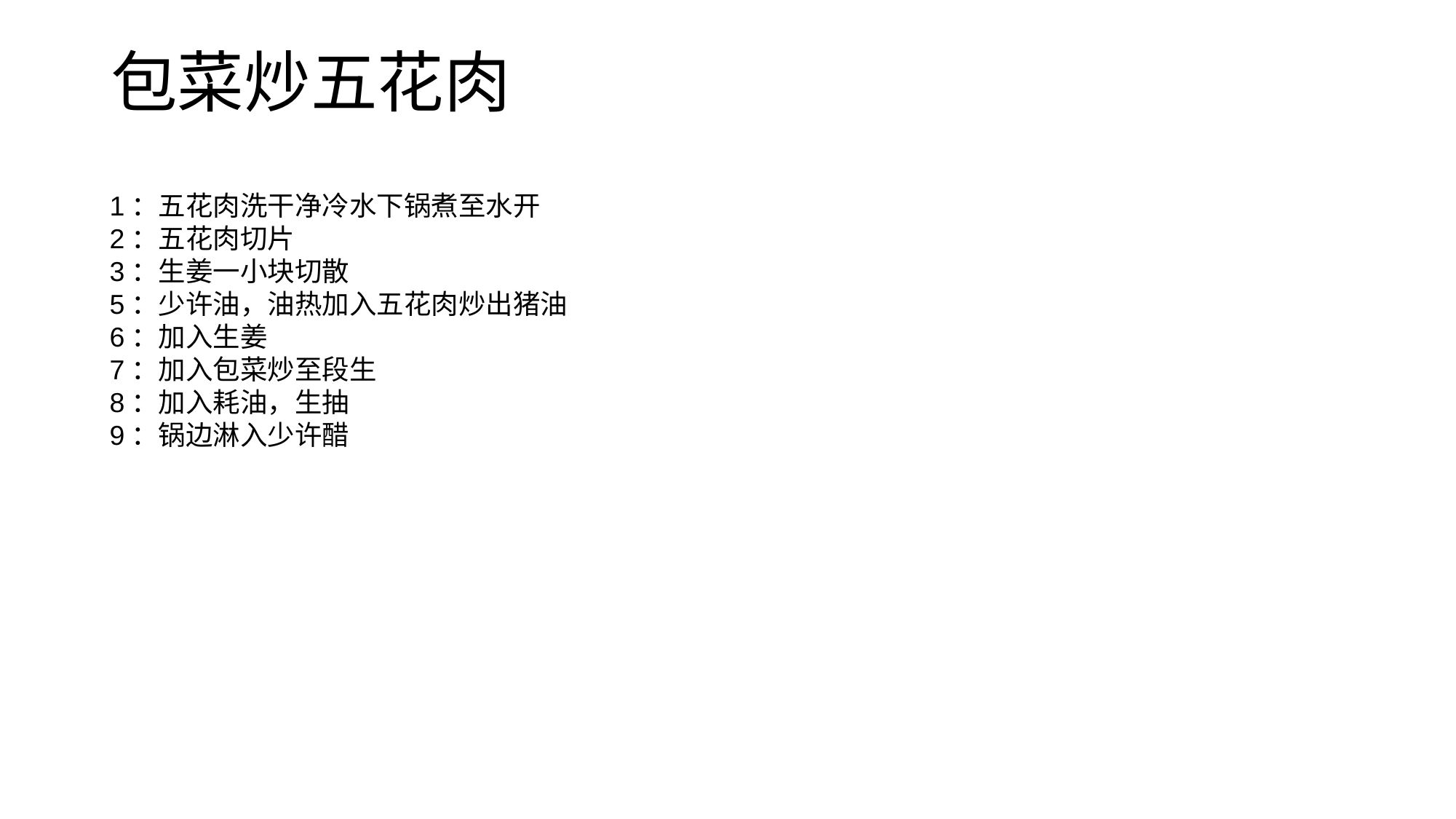

包菜炒五花肉
1：五花肉洗干净冷水下锅煮至水开
2：五花肉切片
3：生姜一小块切散
5：少许油，油热加入五花肉炒出猪油
6：加入生姜
7：加入包菜炒至段生
8：加入耗油，生抽
9：锅边淋入少许醋